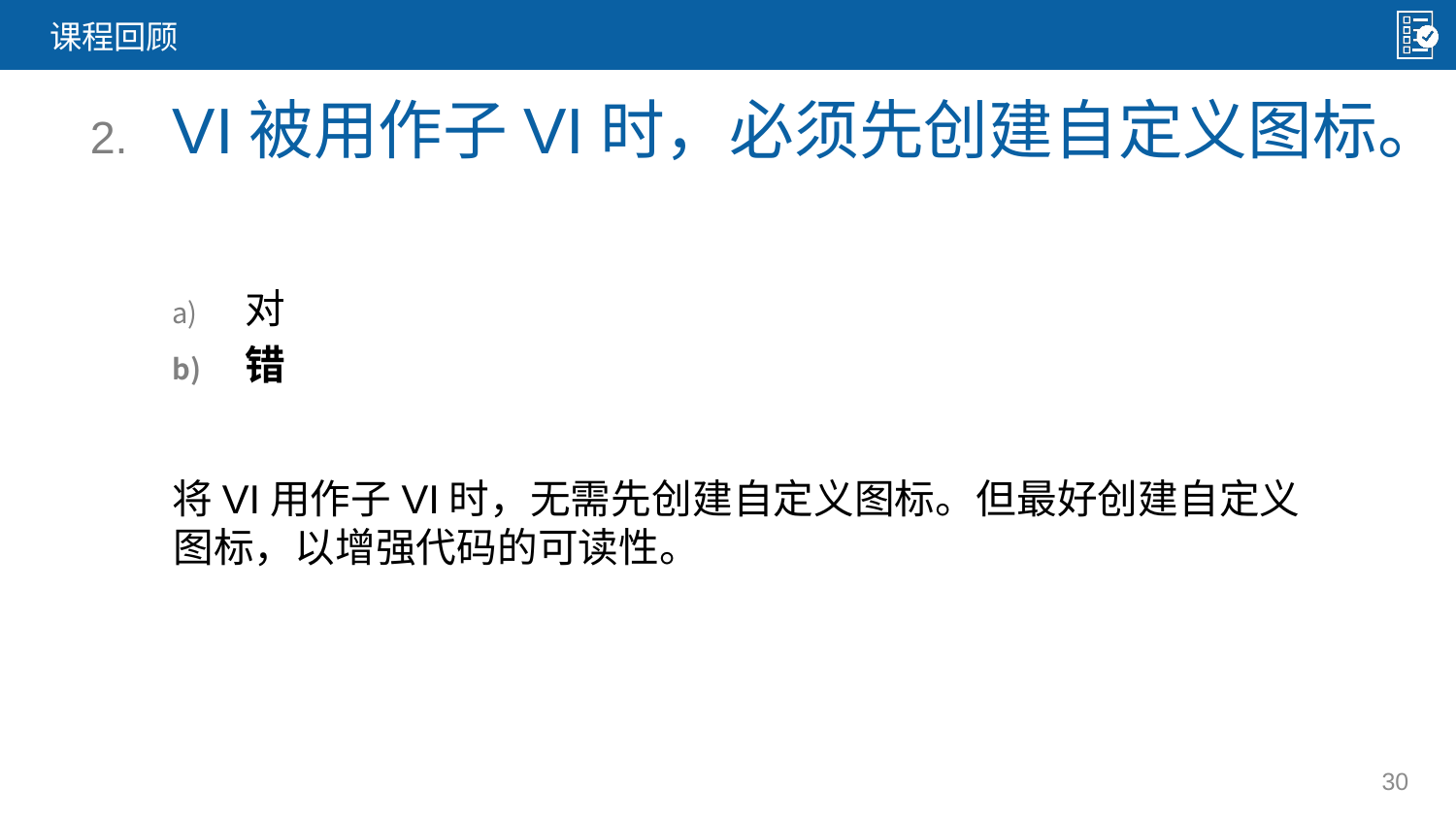

课程回顾
VI被用作子VI时，必须先创建自定义图标。
对
错

将VI用作子VI时，无需先创建自定义图标。但最好创建自定义图标，以增强代码的可读性。
30